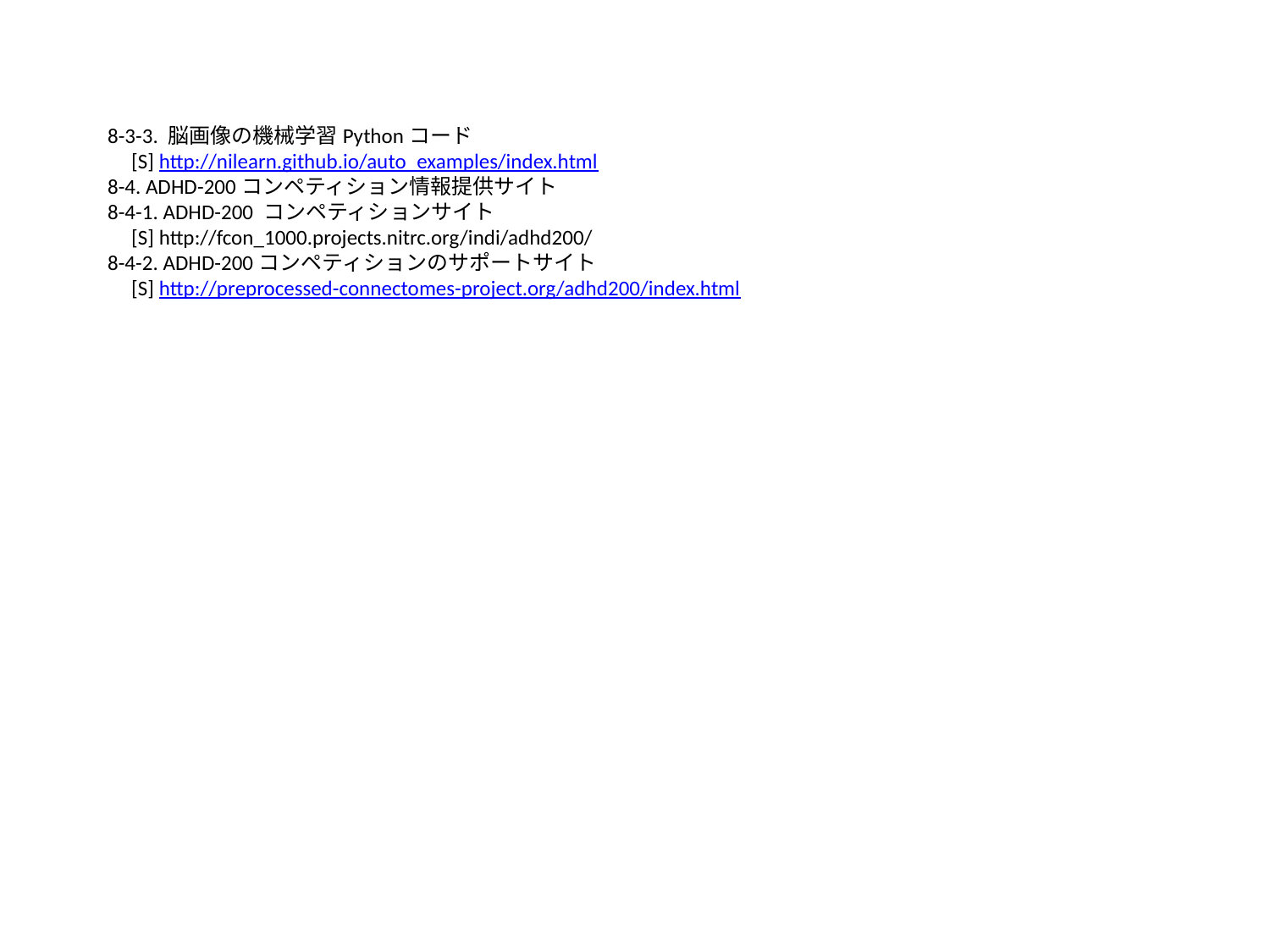

# 8-3-3. 脳画像の機械学習Pythonコード [S] http://nilearn.github.io/auto_examples/index.html 8-4. ADHD-200コンペティション情報提供サイト 8-4-1. ADHD-200 コンペティションサイト [S] http://fcon_1000.projects.nitrc.org/indi/adhd200/ 8-4-2. ADHD-200コンペティションのサポートサイト [S] http://preprocessed-connectomes-project.org/adhd200/index.html